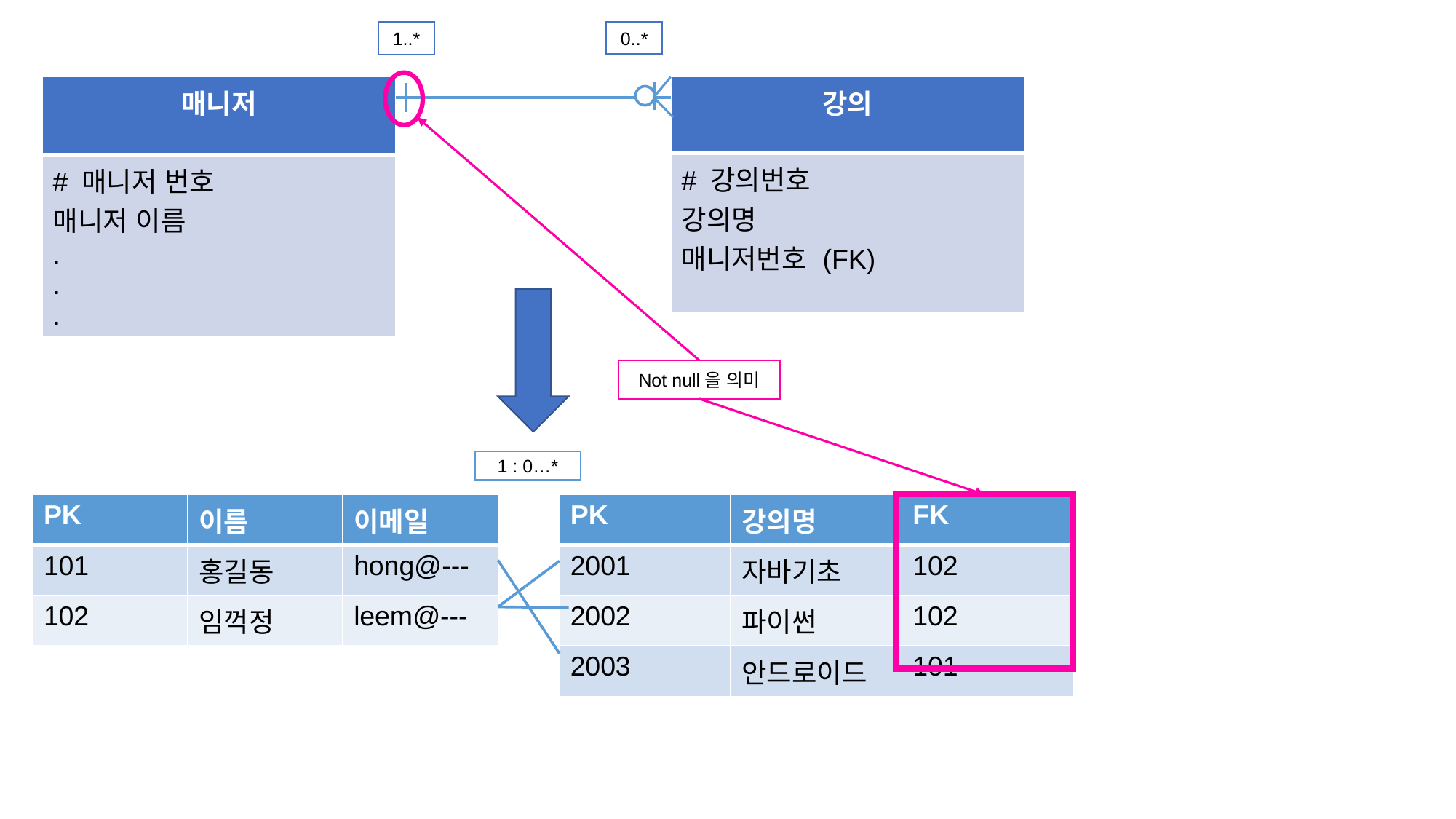

0..*
1..*

| 매니저 |
| --- |
| # 매니저 번호 매니저 이름 . . . |
| 강의 |
| --- |
| # 강의번호 강의명 매니저번호 (FK) |

Not null을 의미
1 : 0…*
| PK | 이름 | 이메일 |
| --- | --- | --- |
| 101 | 홍길동 | hong@--- |
| 102 | 임꺽정 | leem@--- |
| PK | 강의명 | FK |
| --- | --- | --- |
| 2001 | 자바기초 | 102 |
| 2002 | 파이썬 | 102 |
| 2003 | 안드로이드 | 101 |